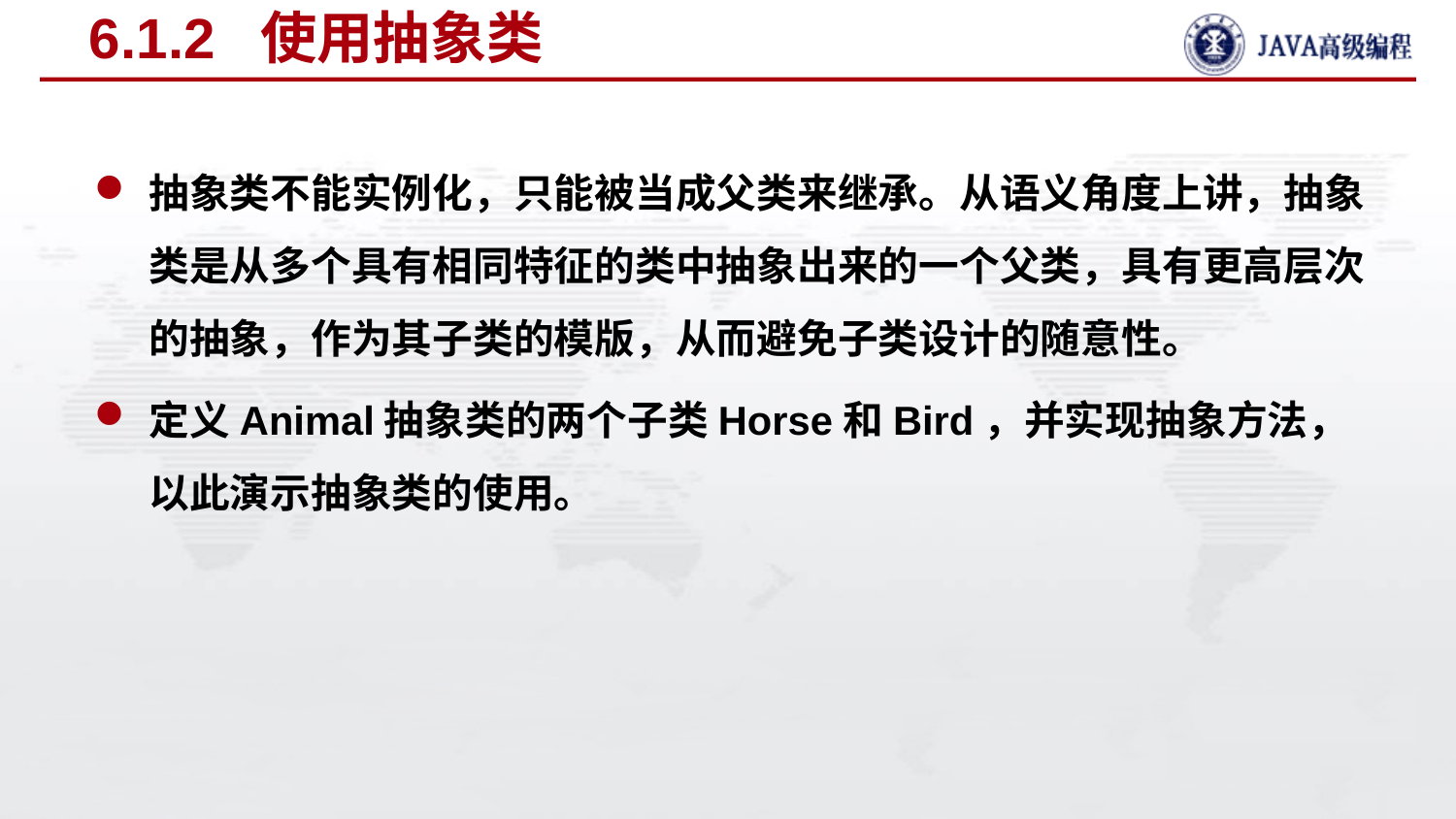

# 6.1.2  使用抽象类
抽象类不能实例化，只能被当成父类来继承。从语义角度上讲，抽象类是从多个具有相同特征的类中抽象出来的一个父类，具有更高层次的抽象，作为其子类的模版，从而避免子类设计的随意性。
定义Animal抽象类的两个子类Horse和Bird，并实现抽象方法，以此演示抽象类的使用。